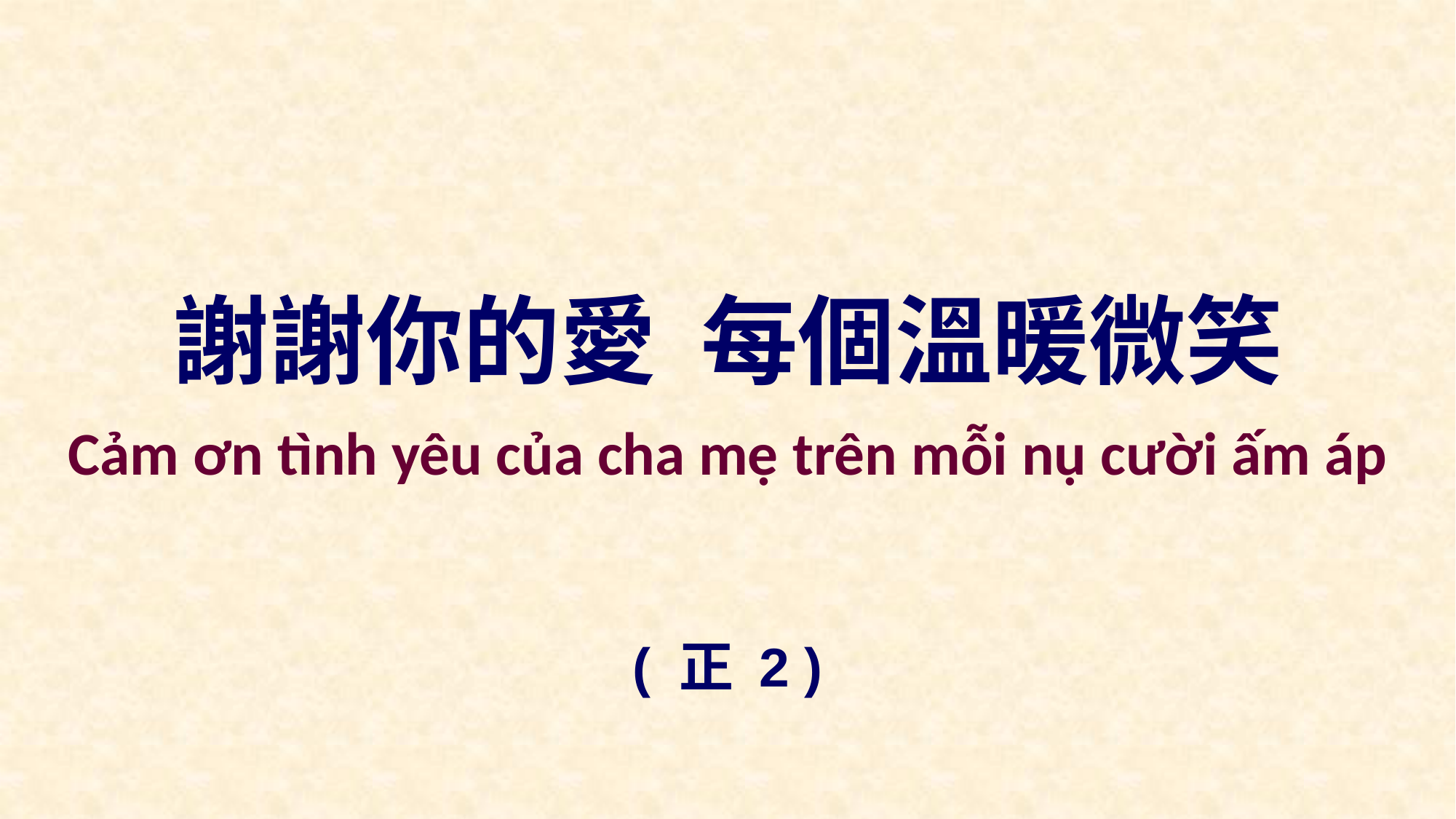

謝謝你的愛  每個溫暖微笑
Cảm ơn tình yêu của cha mẹ trên mỗi nụ cười ấm áp
( 正 2 )